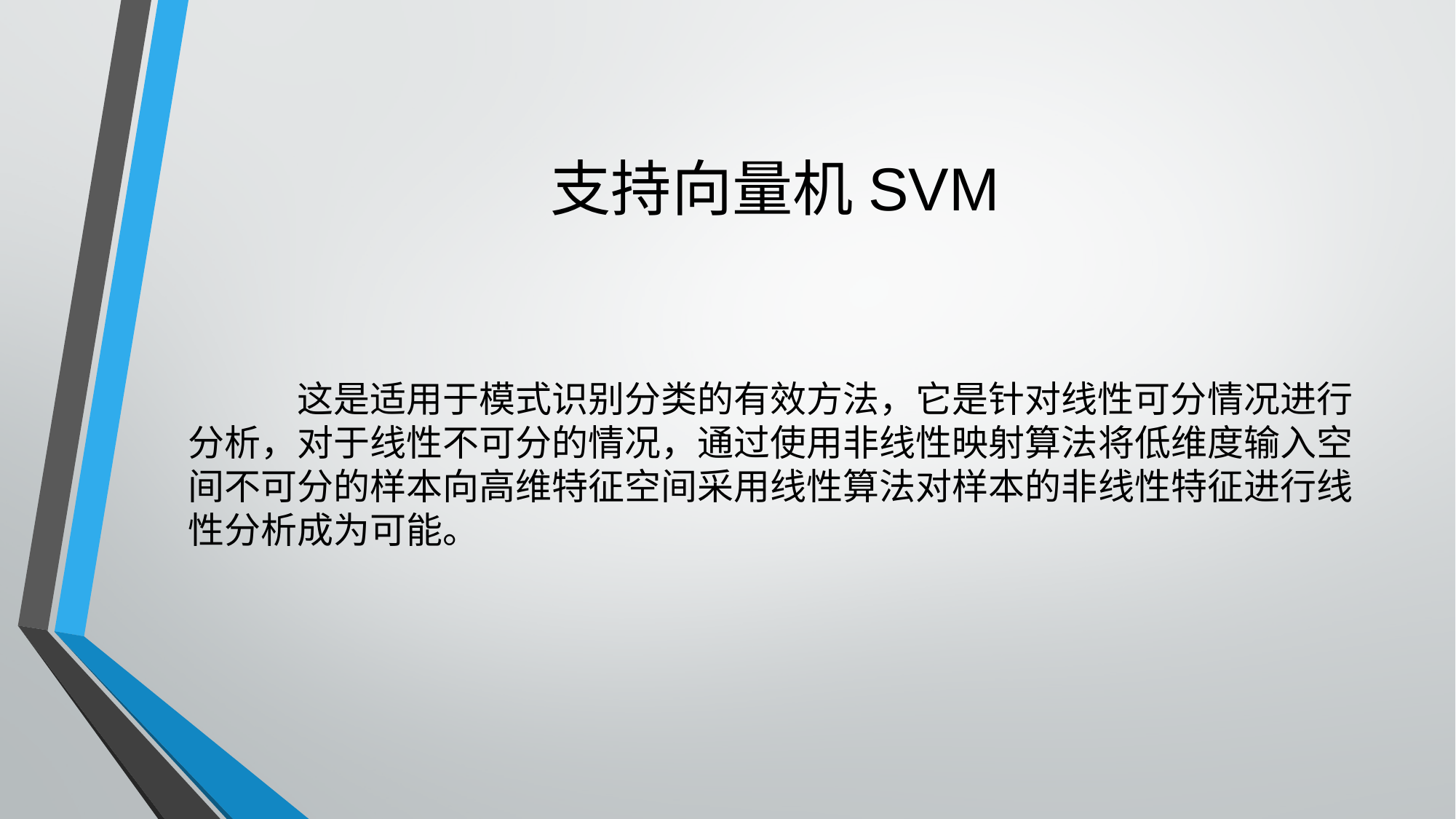

# 支持向量机SVM
	这是适用于模式识别分类的有效方法，它是针对线性可分情况进行分析，对于线性不可分的情况，通过使用非线性映射算法将低维度输入空间不可分的样本向高维特征空间采用线性算法对样本的非线性特征进行线性分析成为可能。